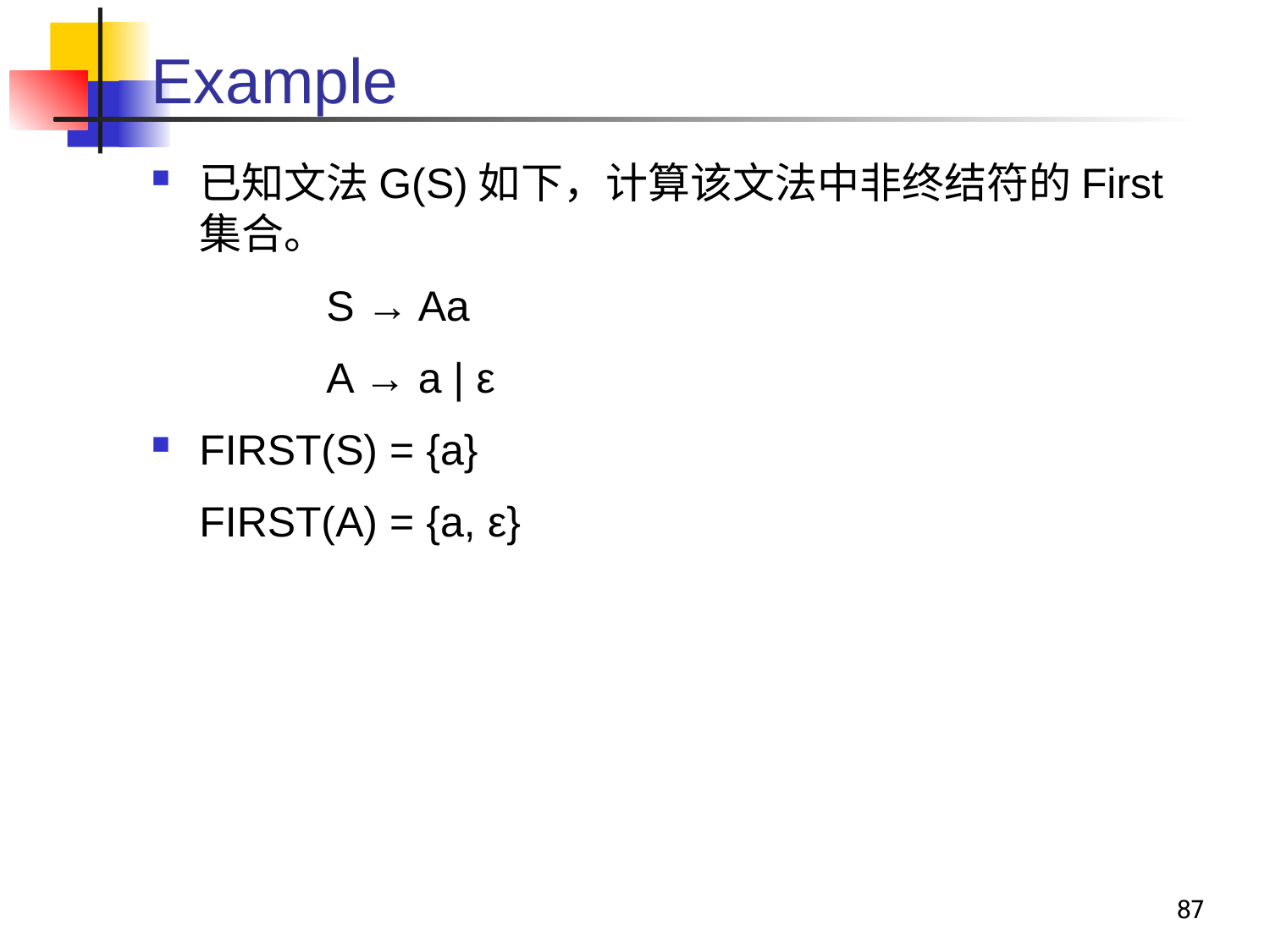

# Example
已知文法G(S)如下，计算该文法中非终结符的First集合。
		S → Aa
		A → a | ε
FIRST(S) = {a}
	FIRST(A) = {a, ε}

87